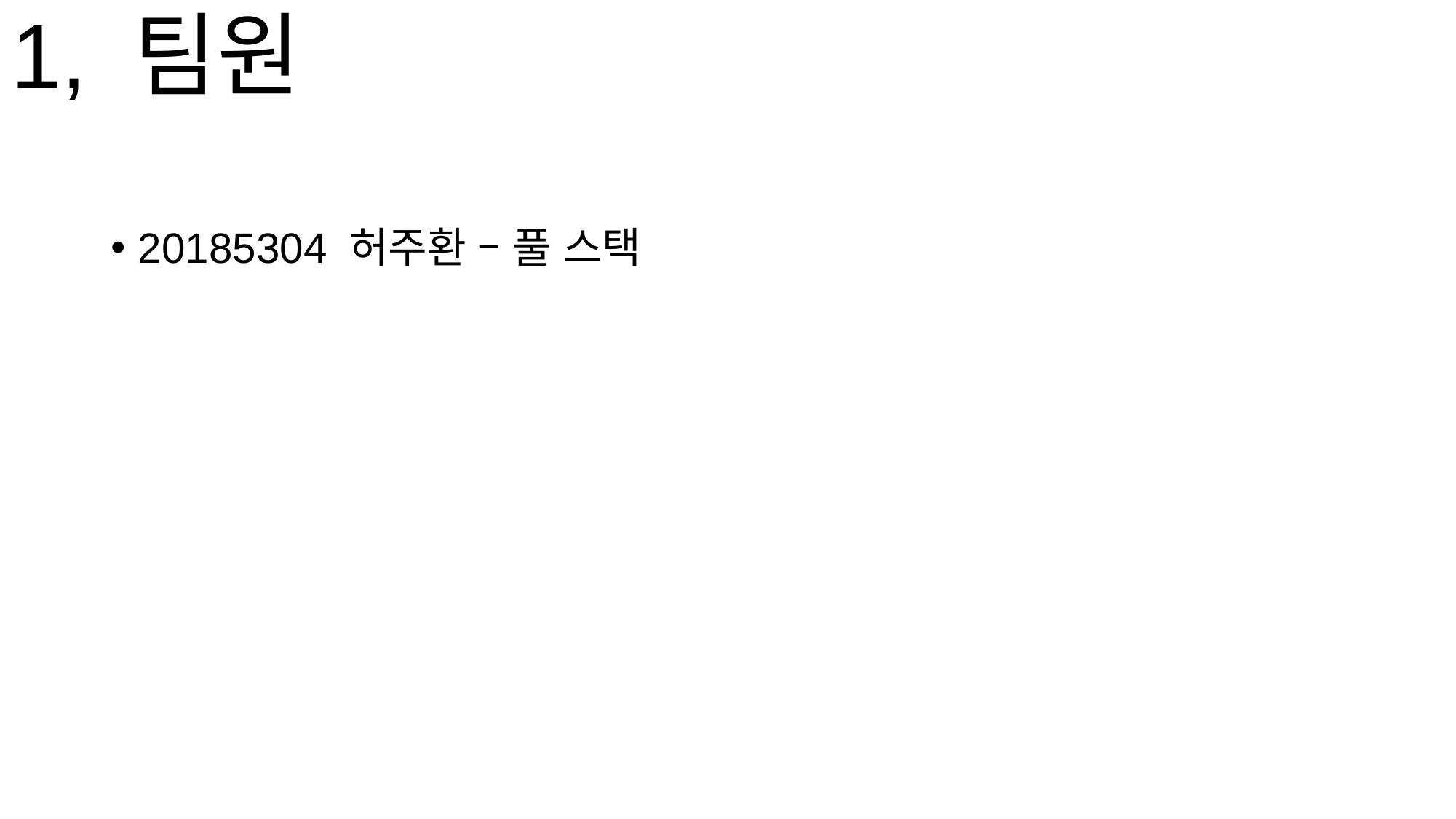

# 1, 팀원
20185304 허주환 – 풀 스택